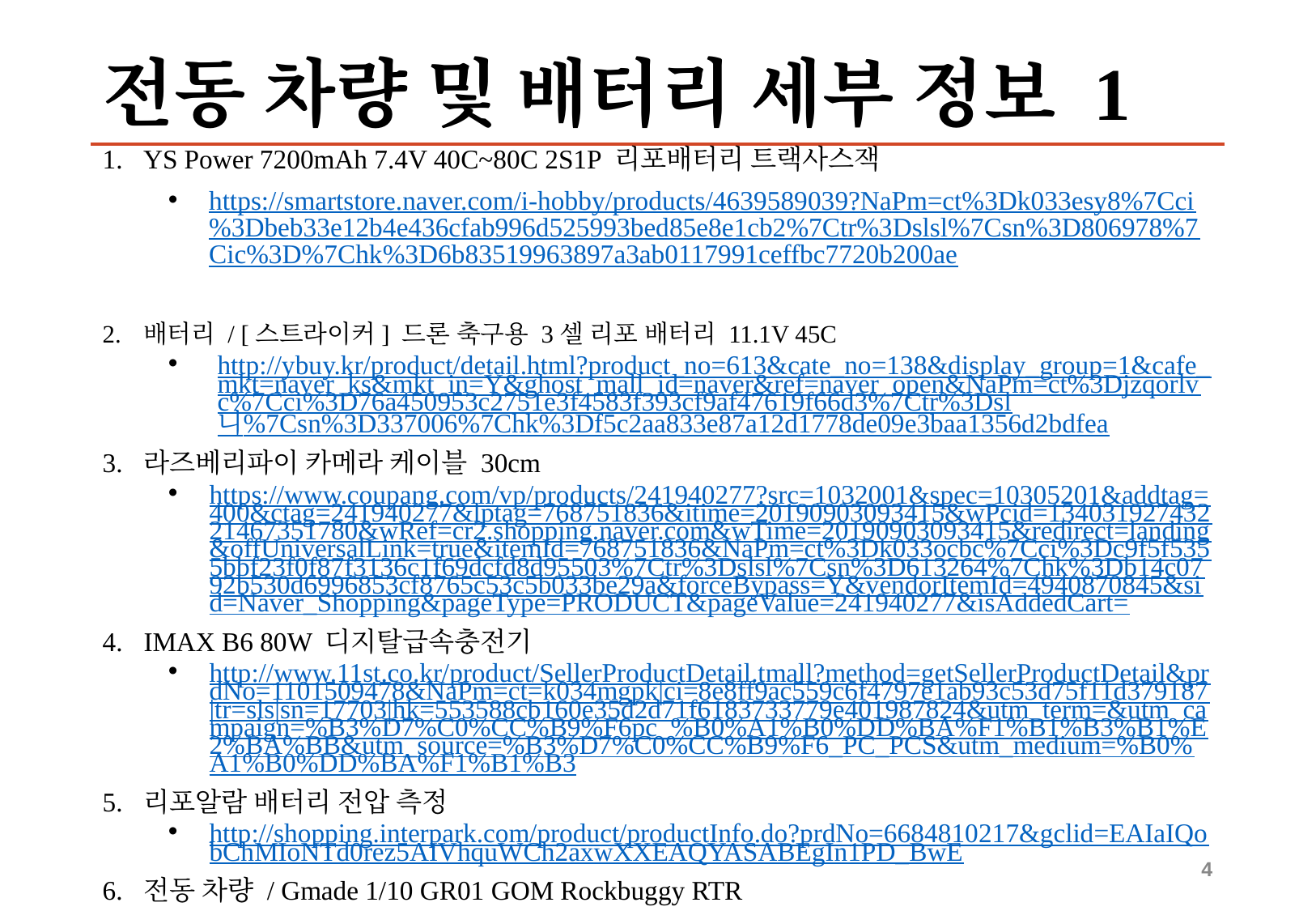

# 전동 차량 및 배터리 세부 정보 1
YS Power 7200mAh 7.4V 40C~80C 2S1P 리포배터리 트랙사스잭
https://smartstore.naver.com/i-hobby/products/4639589039?NaPm=ct%3Dk033esy8%7Cci%3Dbeb33e12b4e436cfab996d525993bed85e8e1cb2%7Ctr%3Dslsl%7Csn%3D806978%7Cic%3D%7Chk%3D6b83519963897a3ab0117991ceffbc7720b200ae
배터리 / [스트라이커] 드론 축구용 3셀 리포 배터리 11.1V 45C
http://ybuy.kr/product/detail.html?product_no=613&cate_no=138&display_group=1&cafe_mkt=naver_ks&mkt_in=Y&ghost_mall_id=naver&ref=naver_open&NaPm=ct%3Djzqorlvc%7Cci%3D76a450953c2751e3f4583f393cf9af47619f66d3%7Ctr%3Dsl니%7Csn%3D337006%7Chk%3Df5c2aa833e87a12d1778de09e3baa1356d2bdfea
라즈베리파이 카메라 케이블 30cm
https://www.coupang.com/vp/products/241940277?src=1032001&spec=10305201&addtag=400&ctag=241940277&lptag=768751836&itime=20190903093415&wPcid=13403192743221467351780&wRef=cr2.shopping.naver.com&wTime=20190903093415&redirect=landing&offUniversalLink=true&itemId=768751836&NaPm=ct%3Dk033ocbc%7Cci%3Dc9f5f5355bbf23f0f87f3136c1f69dcfd8d95503%7Ctr%3Dslsl%7Csn%3D613264%7Chk%3Db14c0792b530d6996853cf8765c53c5b033be29a&forceBypass=Y&vendorItemId=4940870845&sid=Naver_Shopping&pageType=PRODUCT&pageValue=241940277&isAddedCart=
IMAX B6 80W 디지탈급속충전기
http://www.11st.co.kr/product/SellerProductDetail.tmall?method=getSellerProductDetail&prdNo=1101509478&NaPm=ct=k034mgpk|ci=8e8ff9ac559c6f4797e1ab93c53d75f11d379187|tr=sls|sn=17703|hk=553588cb160e35d2d71f6183733779e401987824&utm_term=&utm_campaign=%B3%D7%C0%CC%B9%F6pc_%B0%A1%B0%DD%BA%F1%B1%B3%B1%E2%BA%BB&utm_source=%B3%D7%C0%CC%B9%F6_PC_PCS&utm_medium=%B0%A1%B0%DD%BA%F1%B1%B3
리포알람 배터리 전압 측정
http://shopping.interpark.com/product/productInfo.do?prdNo=6684810217&gclid=EAIaIQobChMIoNTd0rez5AIVhquWCh2axwXXEAQYASABEgIn1PD_BwE
전동 차량 / Gmade 1/10 GR01 GOM Rockbuggy RTR
http://buyrc.co.kr/product/product_detail.asp?product_number=96745
4